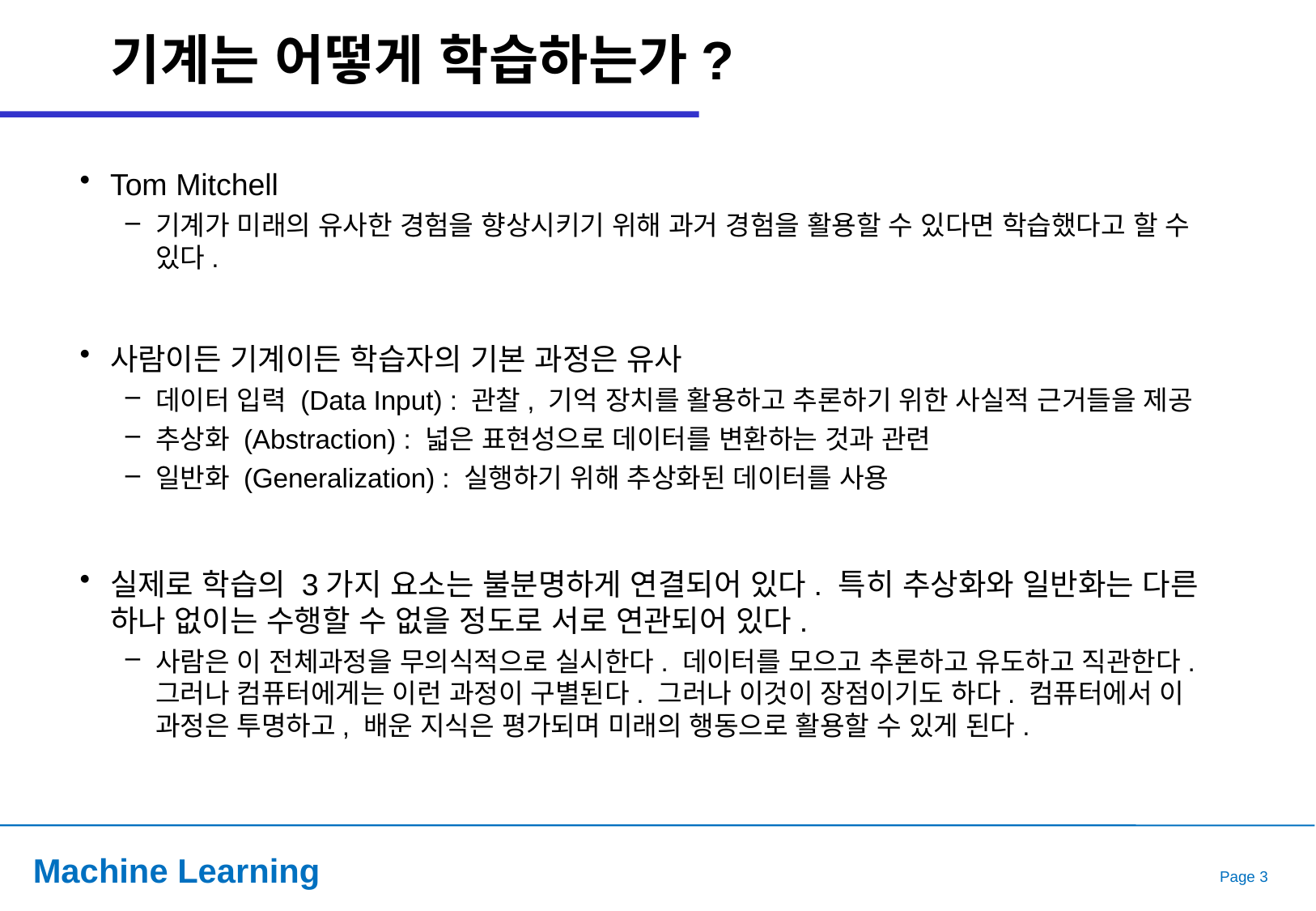

# 기계는 어떻게 학습하는가?
Tom Mitchell
기계가 미래의 유사한 경험을 향상시키기 위해 과거 경험을 활용할 수 있다면 학습했다고 할 수 있다.

사람이든 기계이든 학습자의 기본 과정은 유사
데이터 입력 (Data Input) : 관찰, 기억 장치를 활용하고 추론하기 위한 사실적 근거들을 제공
추상화 (Abstraction) : 넓은 표현성으로 데이터를 변환하는 것과 관련
일반화 (Generalization) : 실행하기 위해 추상화된 데이터를 사용

실제로 학습의 3가지 요소는 불분명하게 연결되어 있다. 특히 추상화와 일반화는 다른 하나 없이는 수행할 수 없을 정도로 서로 연관되어 있다.
사람은 이 전체과정을 무의식적으로 실시한다. 데이터를 모으고 추론하고 유도하고 직관한다. 그러나 컴퓨터에게는 이런 과정이 구별된다. 그러나 이것이 장점이기도 하다. 컴퓨터에서 이 과정은 투명하고, 배운 지식은 평가되며 미래의 행동으로 활용할 수 있게 된다.
Page 3